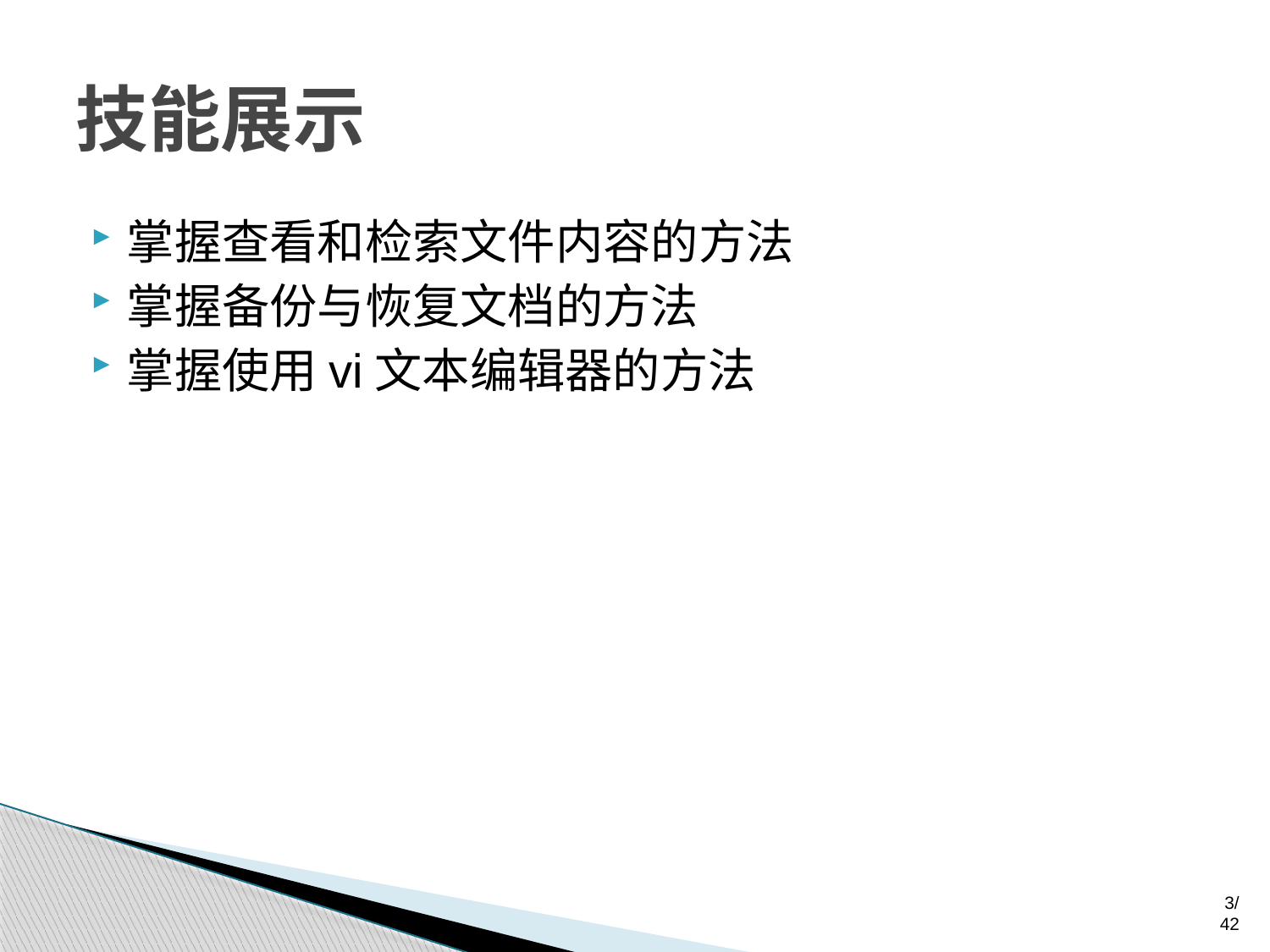

# 技能展示
掌握查看和检索文件内容的方法
掌握备份与恢复文档的方法
掌握使用vi文本编辑器的方法
3/42